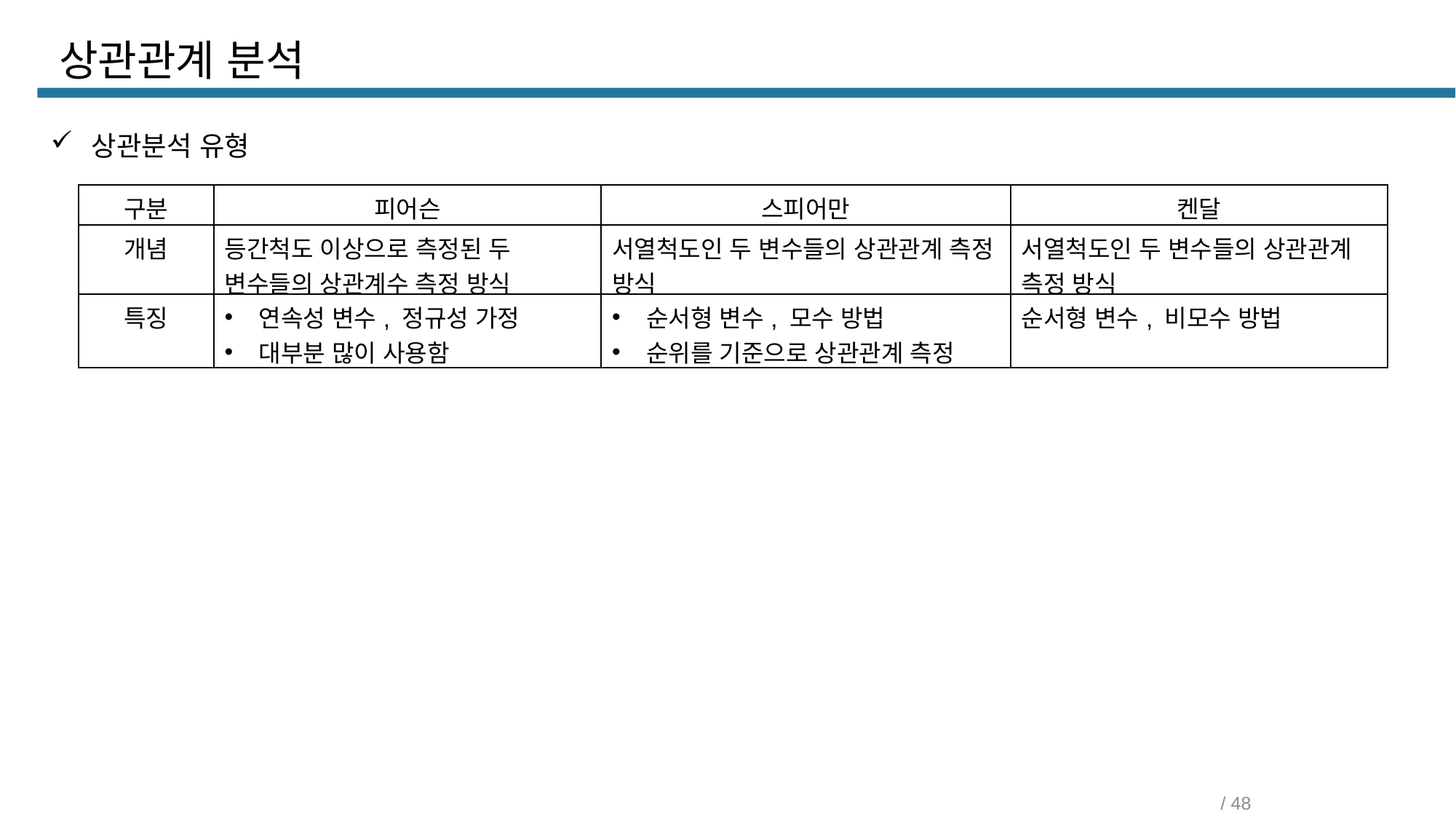

# 상관관계 분석
상관분석 유형
| 구분 | 피어슨 | 스피어만 | 켄달 |
| --- | --- | --- | --- |
| 개념 | 등간척도 이상으로 측정된 두 변수들의 상관계수 측정 방식 | 서열척도인 두 변수들의 상관관계 측정 방식 | 서열척도인 두 변수들의 상관관계 측정 방식 |
| 특징 | 연속성 변수, 정규성 가정 대부분 많이 사용함 | 순서형 변수, 모수 방법 순위를 기준으로 상관관계 측정 | 순서형 변수, 비모수 방법 |
/ 48